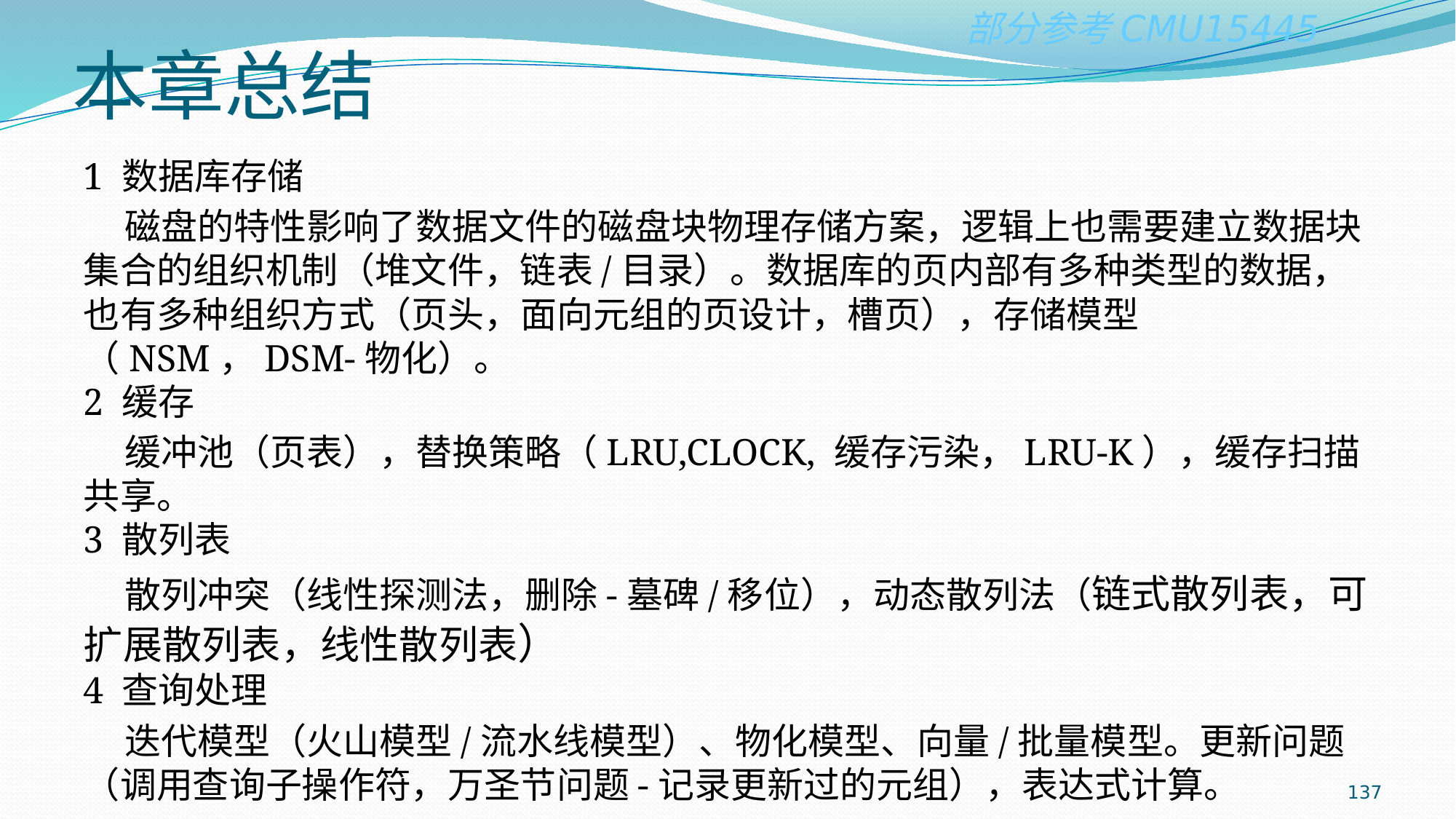

# 本章总结
1 数据库存储
    磁盘的特性影响了数据文件的磁盘块物理存储方案，逻辑上也需要建立数据块集合的组织机制（堆文件，链表/目录）。数据库的页内部有多种类型的数据，也有多种组织方式（页头，面向元组的页设计，槽页），存储模型（NSM，DSM-物化）。
2 缓存
    缓冲池（页表），替换策略（LRU,CLOCK, 缓存污染，LRU-K），缓存扫描共享。
3 散列表
    散列冲突（线性探测法，删除-墓碑/移位），动态散列法（链式散列表，可扩展散列表，线性散列表）
4 查询处理
    迭代模型（火山模型/流水线模型）、物化模型、向量/批量模型。更新问题（调用查询子操作符，万圣节问题-记录更新过的元组），表达式计算。

137